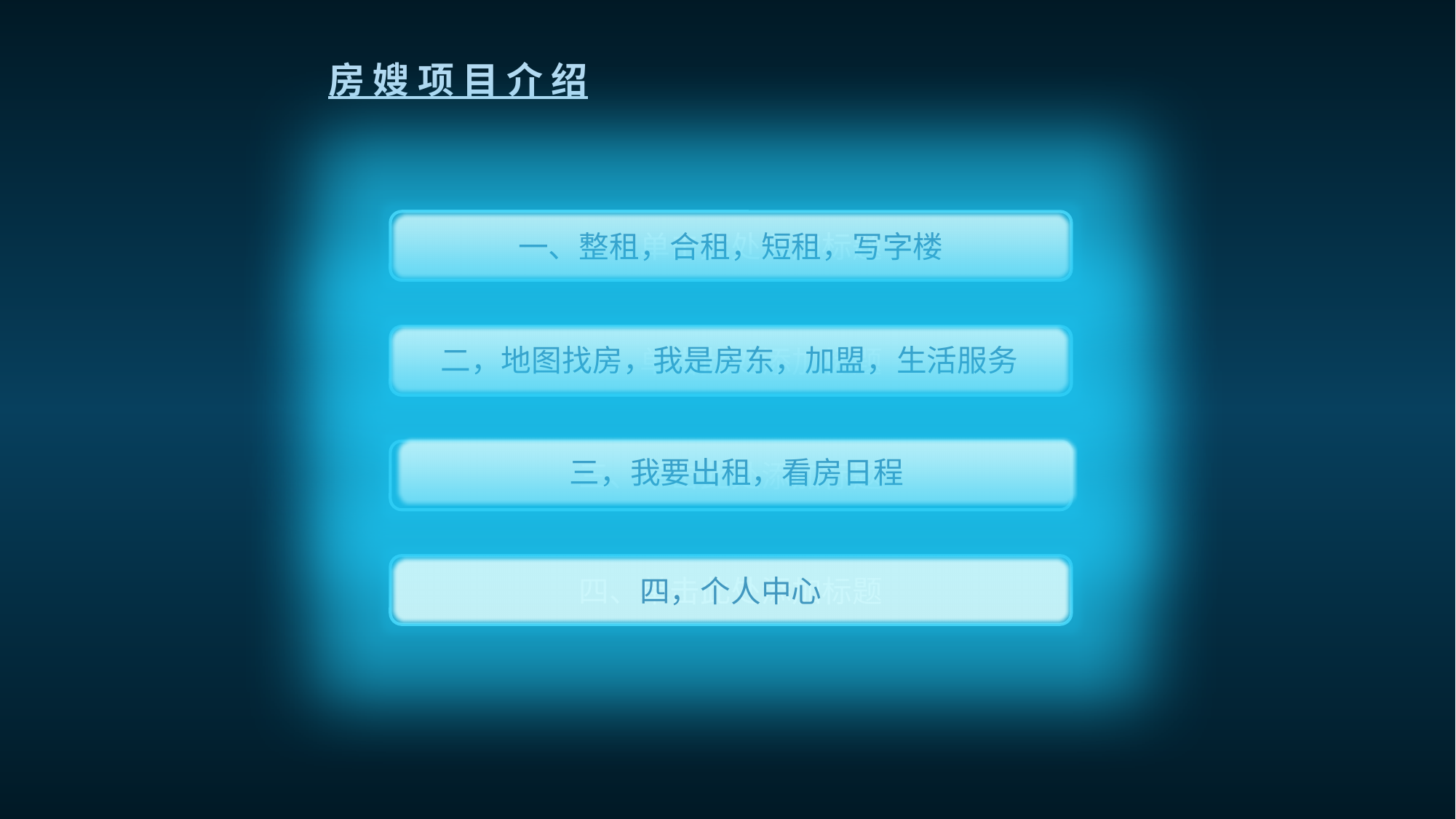

房 嫂 项 目 介 绍
一、单击此处添加标题
一、整租，合租，短租，写字楼
二，地图找房，我是房东，加盟，生活服务
二、单击此处添加标题
三，我要出租，看房日程
三、单击此处添加标题
四、单击此处添加标题
四，个人中心